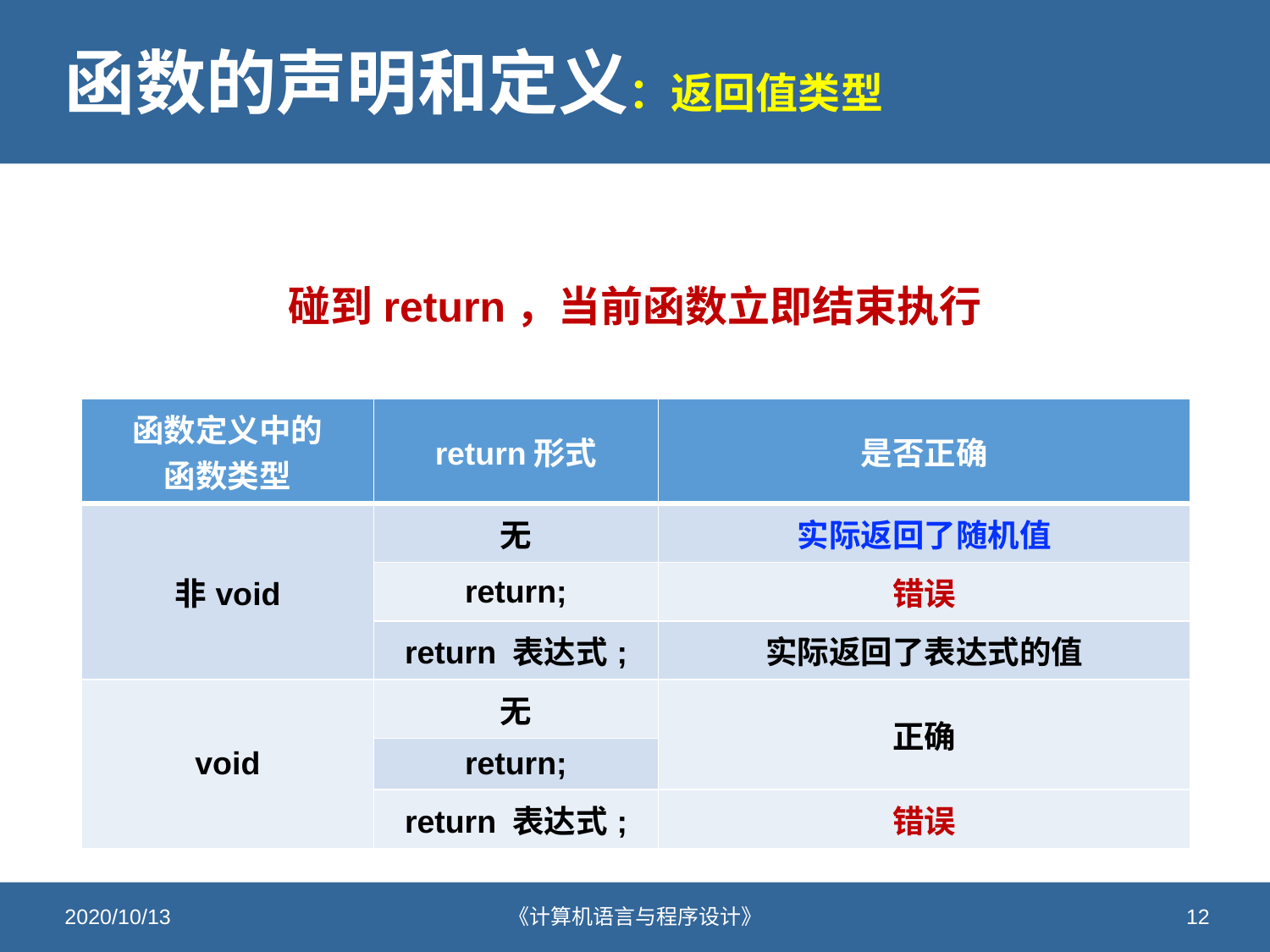

# 函数的声明和定义：返回值类型
碰到return，当前函数立即结束执行
| 函数定义中的 函数类型 | return形式 | 是否正确 |
| --- | --- | --- |
| 非void | 无 | 实际返回了随机值 |
|  | return; | 错误 |
|  | return 表达式; | 实际返回了表达式的值 |
| void | 无 | 正确 |
|  | return; |  |
|  | return 表达式; | 错误 |
2020/10/13
《计算机语言与程序设计》
12